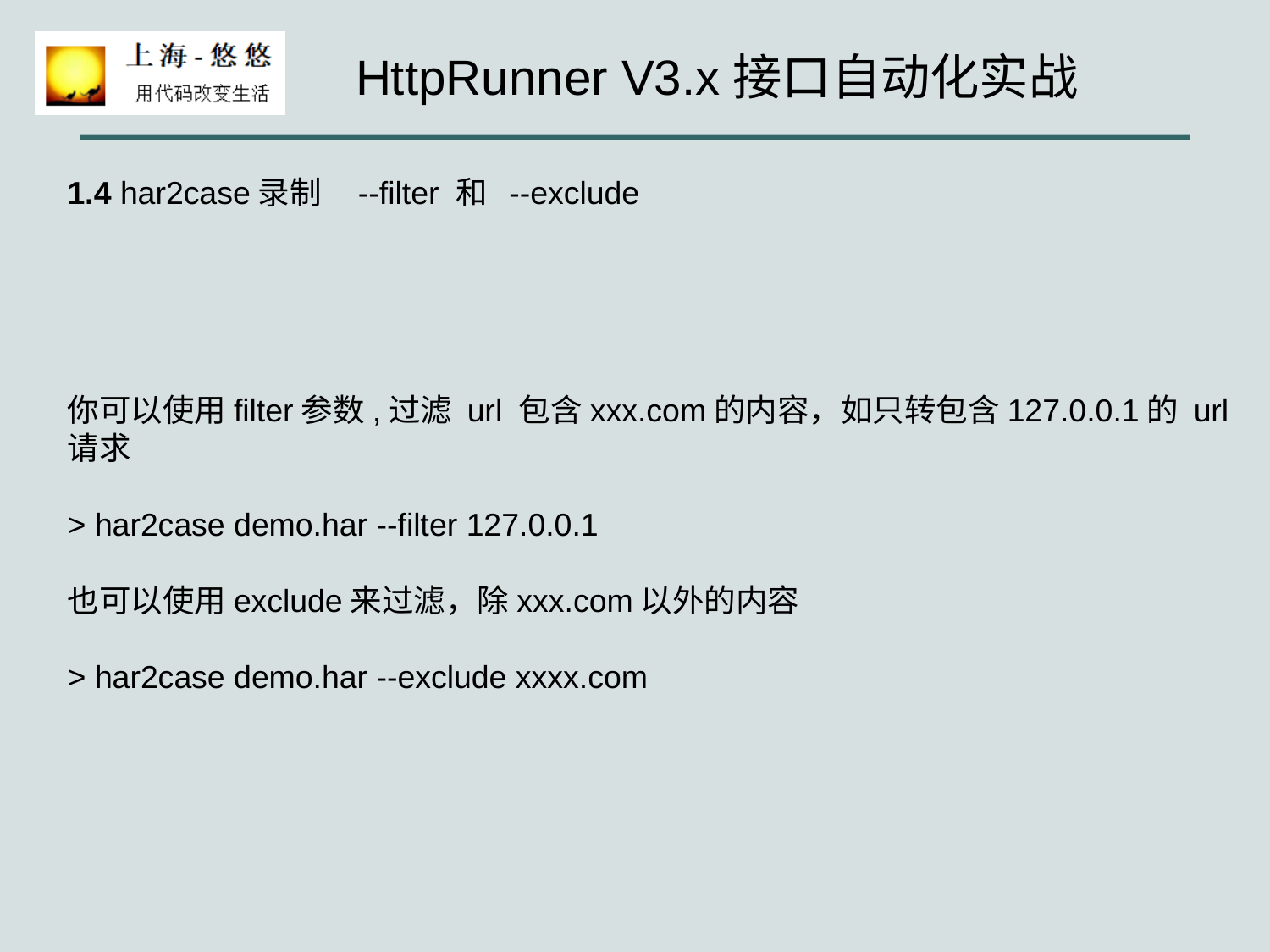

1.4 har2case录制    --filter 和  --exclude

你可以使用filter参数,过滤 url 包含xxx.com的内容，如只转包含127.0.0.1的 url 请求

> har2case demo.har --filter 127.0.0.1

也可以使用exclude来过滤，除xxx.com以外的内容

> har2case demo.har --exclude xxxx.com